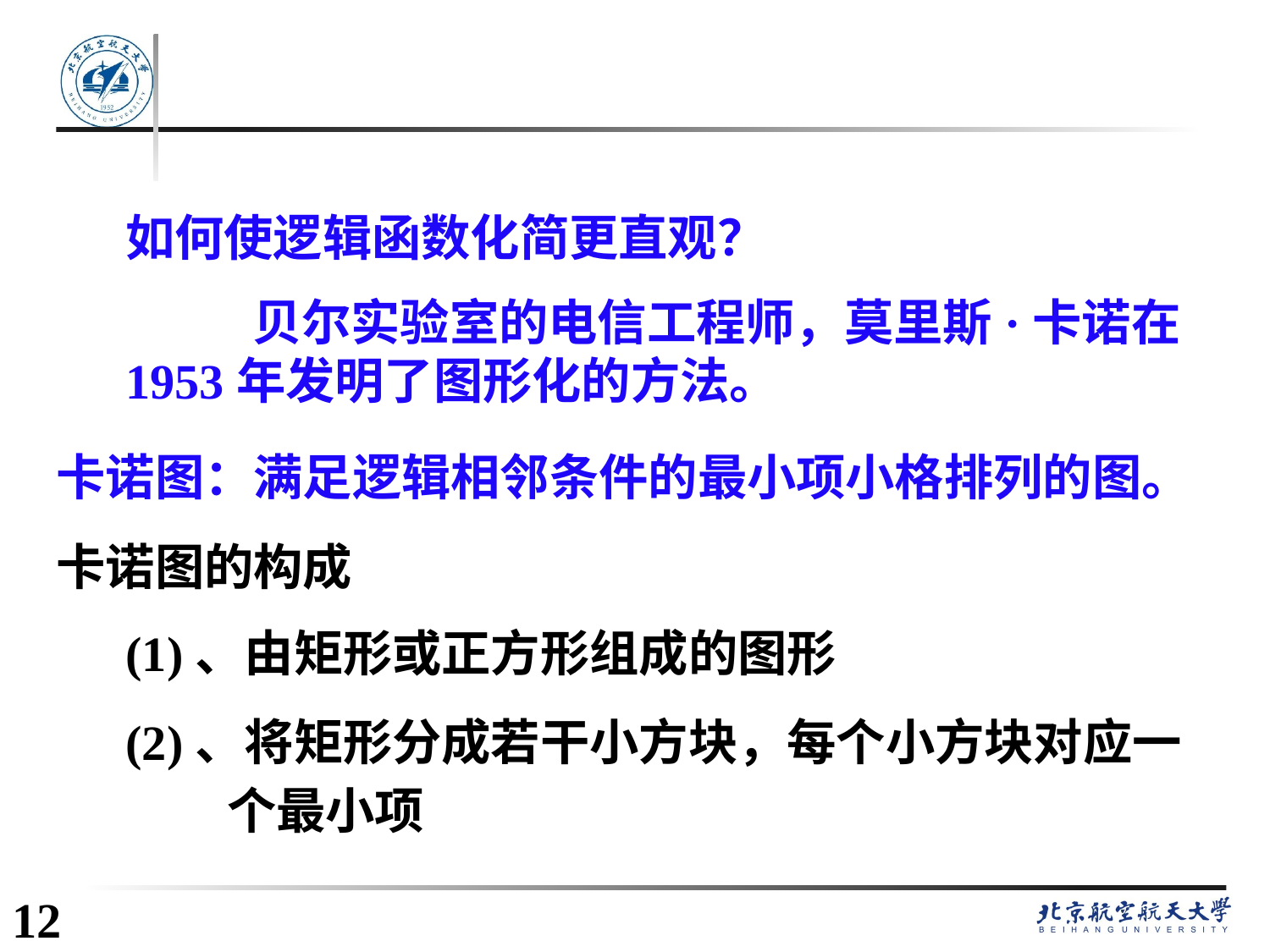

#

如何使逻辑函数化简更直观？
	贝尔实验室的电信工程师，莫里斯·卡诺在1953年发明了图形化的方法。
卡诺图：满足逻辑相邻条件的最小项小格排列的图。
卡诺图的构成
(1)、由矩形或正方形组成的图形
(2)、将矩形分成若干小方块，每个小方块对应一
        个最小项
12